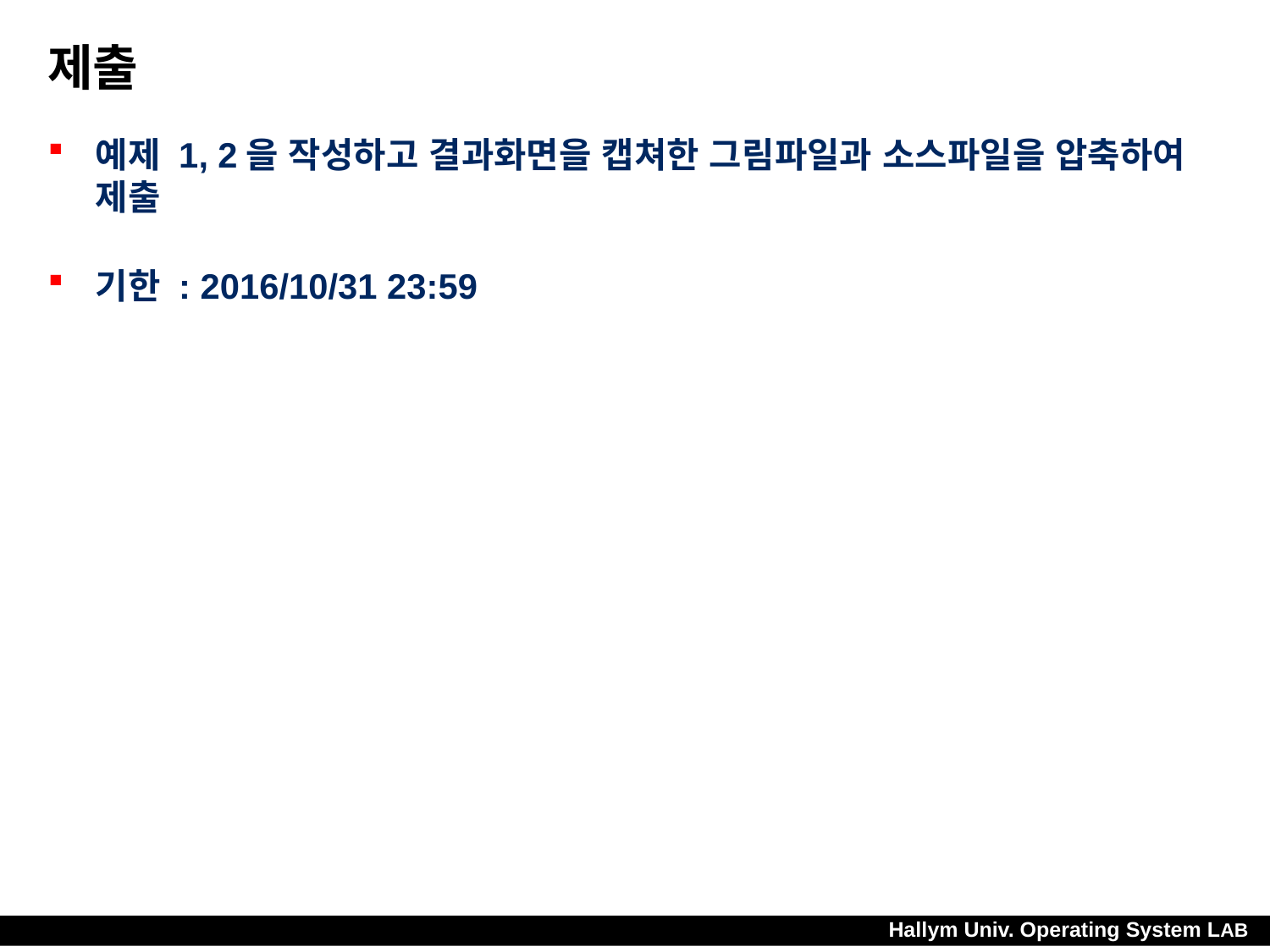

# 제출
예제 1, 2을 작성하고 결과화면을 캡쳐한 그림파일과 소스파일을 압축하여 제출

기한 : 2016/10/31 23:59